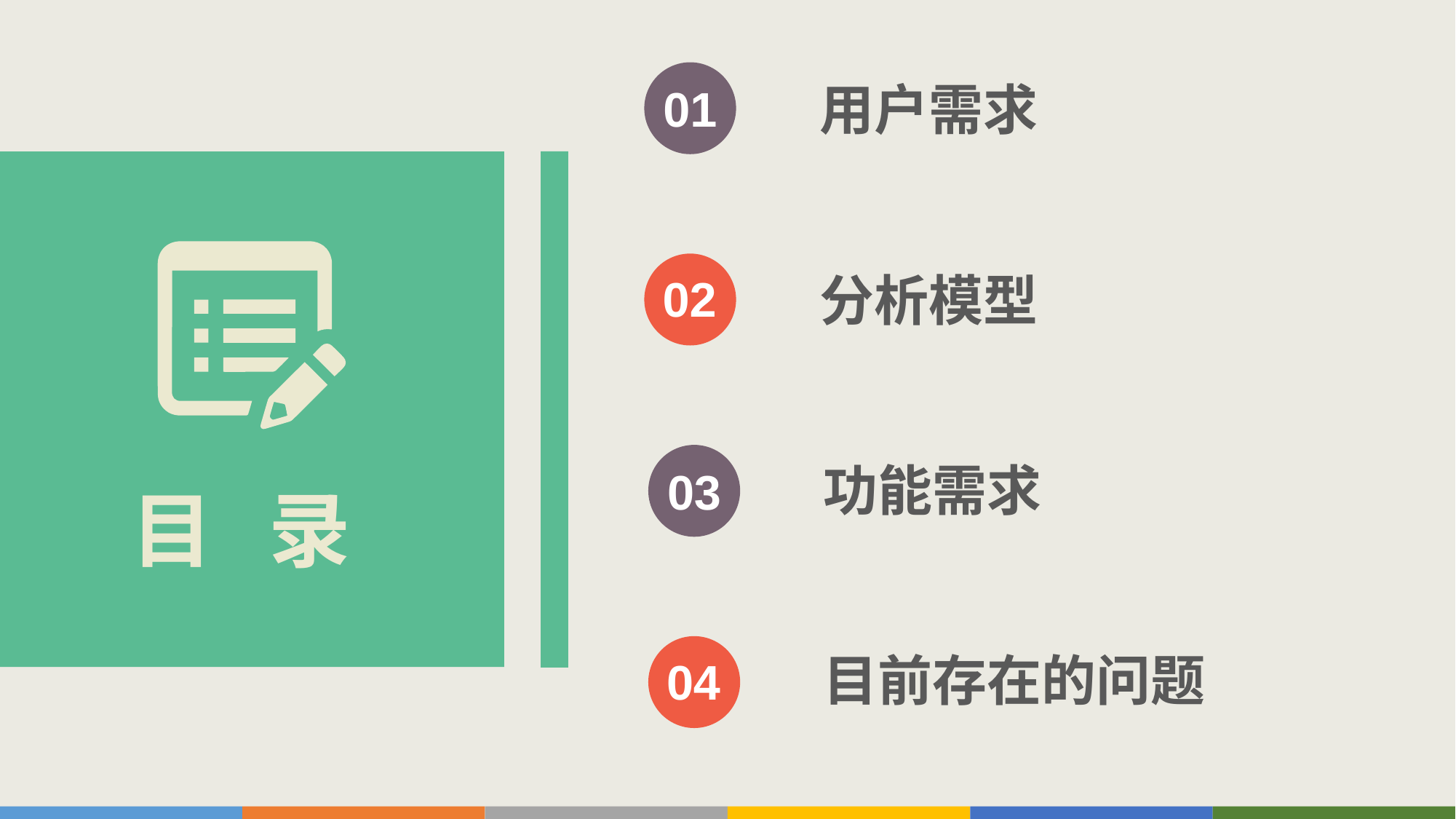

01
用户需求

02
分析模型

03
功能需求
目   录

04
目前存在的问题